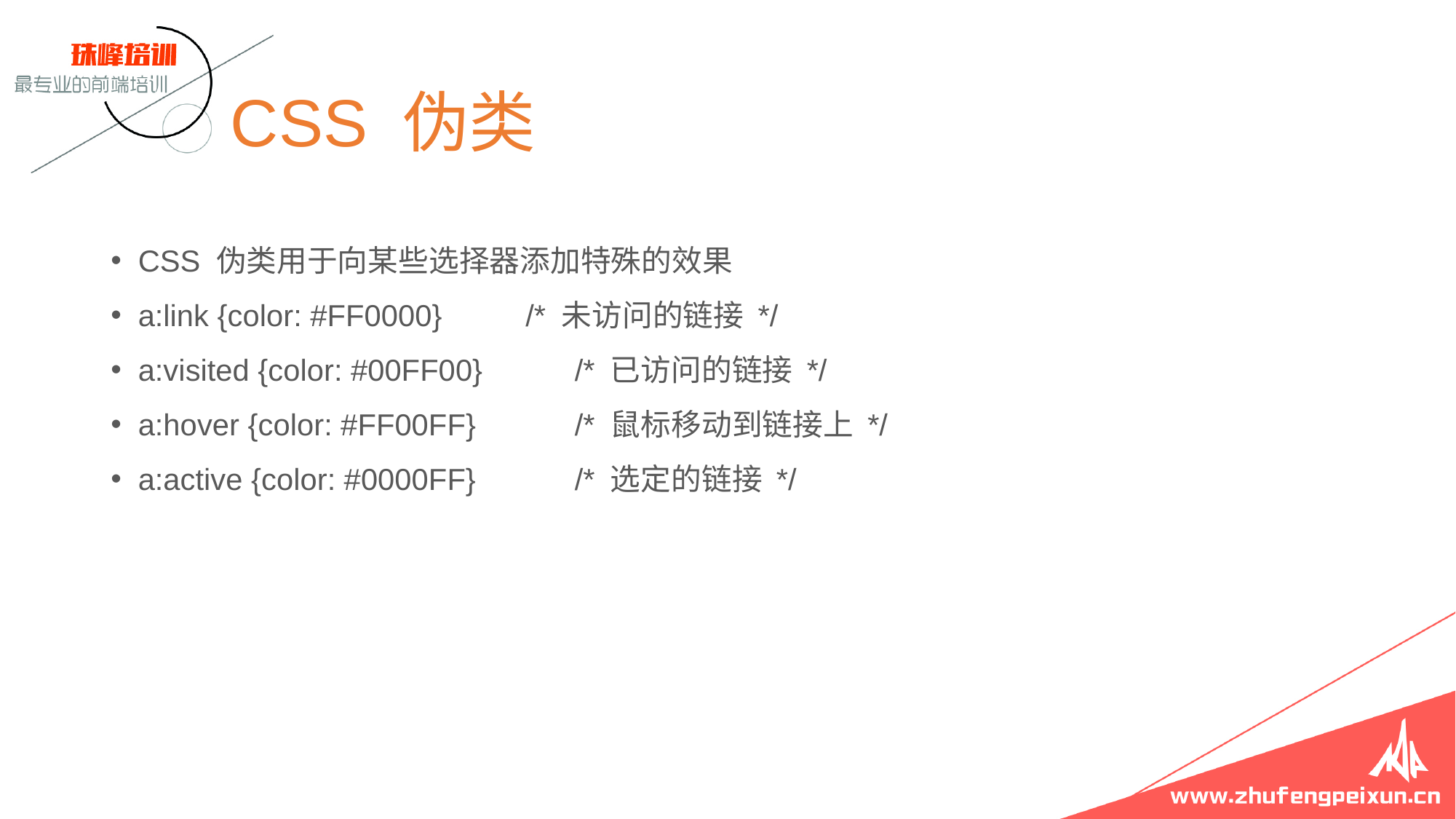

# CSS 伪类
CSS 伪类用于向某些选择器添加特殊的效果
a:link {color: #FF0000}          /* 未访问的链接 */
a:visited {color: #00FF00}	/* 已访问的链接 */
a:hover {color: #FF00FF}	/* 鼠标移动到链接上 */
a:active {color: #0000FF}	/* 选定的链接 */